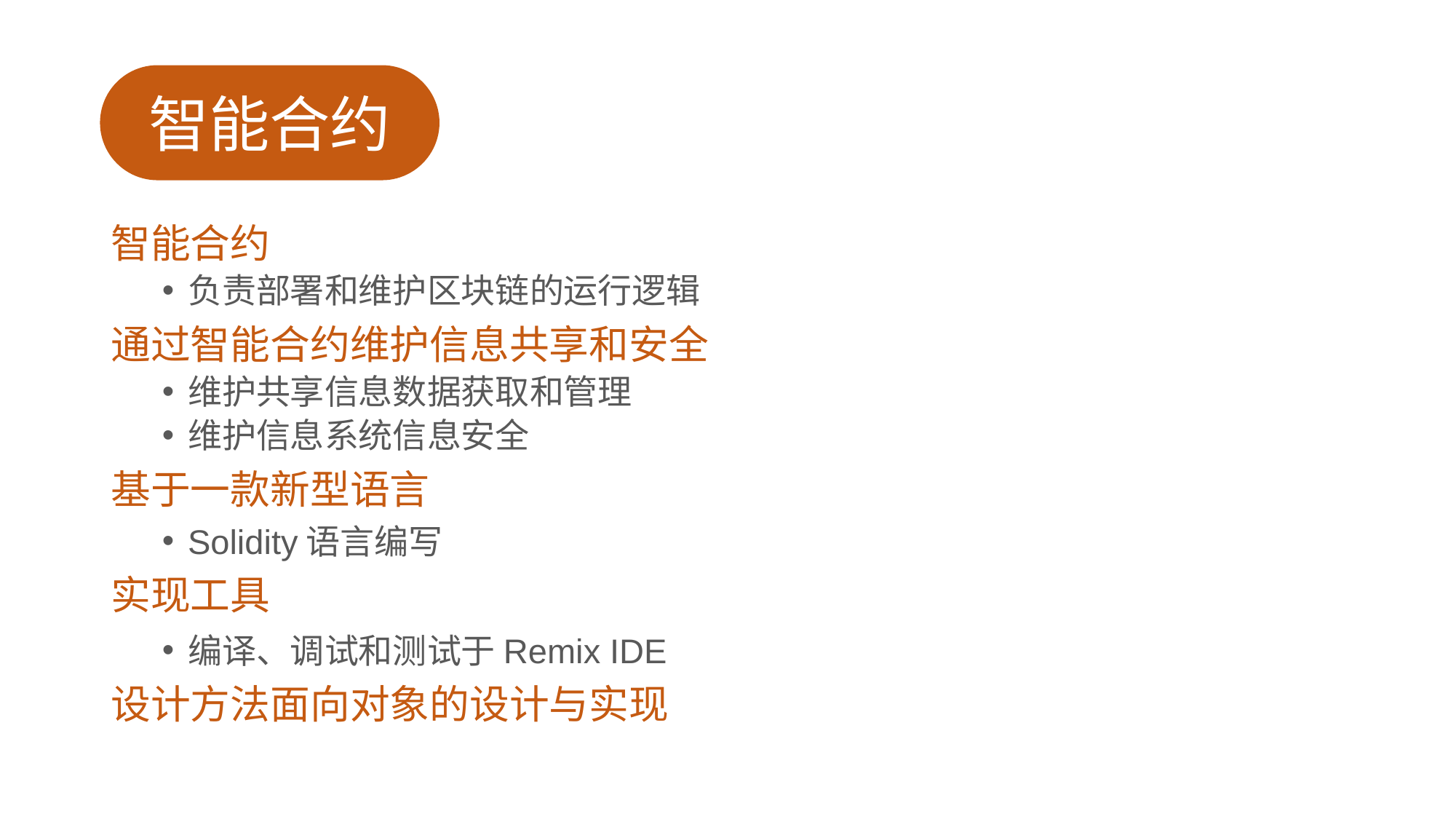

# 智能合约
智能合约
智能合约
负责部署和维护区块链的运行逻辑
通过智能合约维护信息共享和安全
维护共享信息数据获取和管理
维护信息系统信息安全
基于一款新型语言
Solidity语言编写
实现工具
编译、调试和测试于Remix IDE
设计方法面向对象的设计与实现